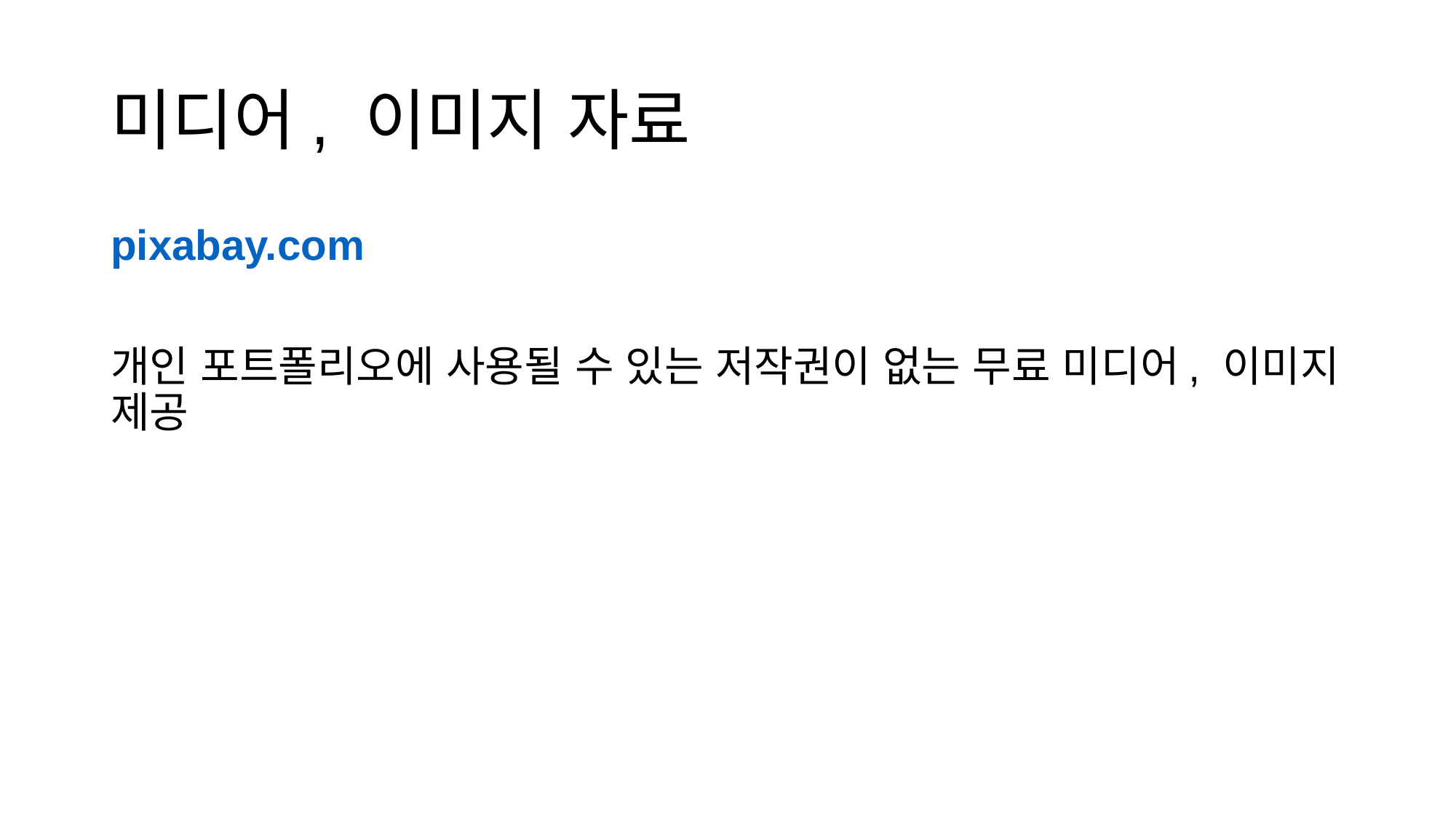

# 미디어, 이미지 자료
pixabay.com

개인 포트폴리오에 사용될 수 있는 저작권이 없는 무료 미디어, 이미지 제공